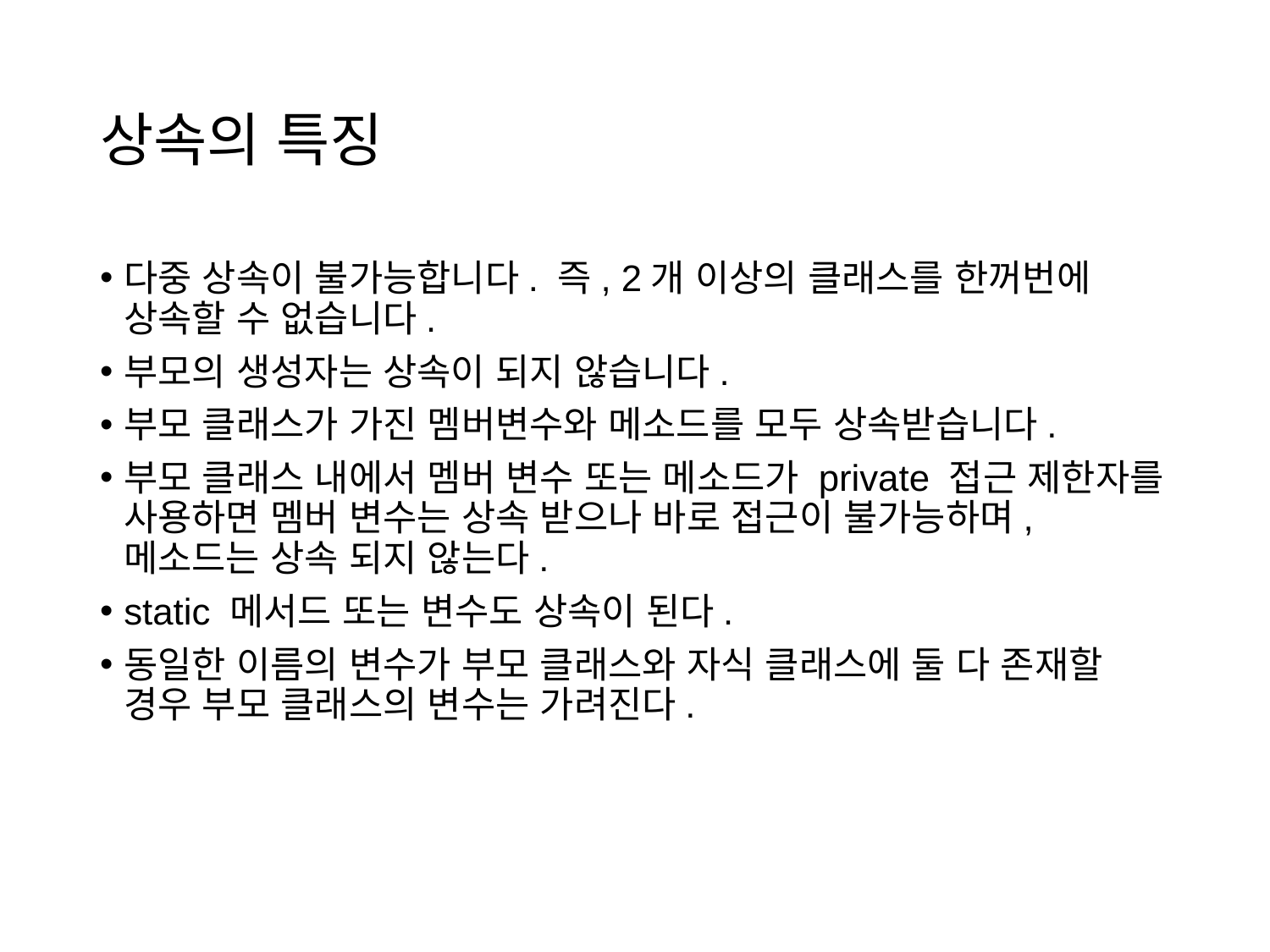

# 상속의 특징
다중 상속이 불가능합니다. 즉, 2개 이상의 클래스를 한꺼번에 상속할 수 없습니다.
부모의 생성자는 상속이 되지 않습니다.
부모 클래스가 가진 멤버변수와 메소드를 모두 상속받습니다.
부모 클래스 내에서 멤버 변수 또는 메소드가 private 접근 제한자를 사용하면 멤버 변수는 상속 받으나 바로 접근이 불가능하며, 메소드는 상속 되지 않는다.
static 메서드 또는 변수도 상속이 된다.
동일한 이름의 변수가 부모 클래스와 자식 클래스에 둘 다 존재할 경우 부모 클래스의 변수는 가려진다.